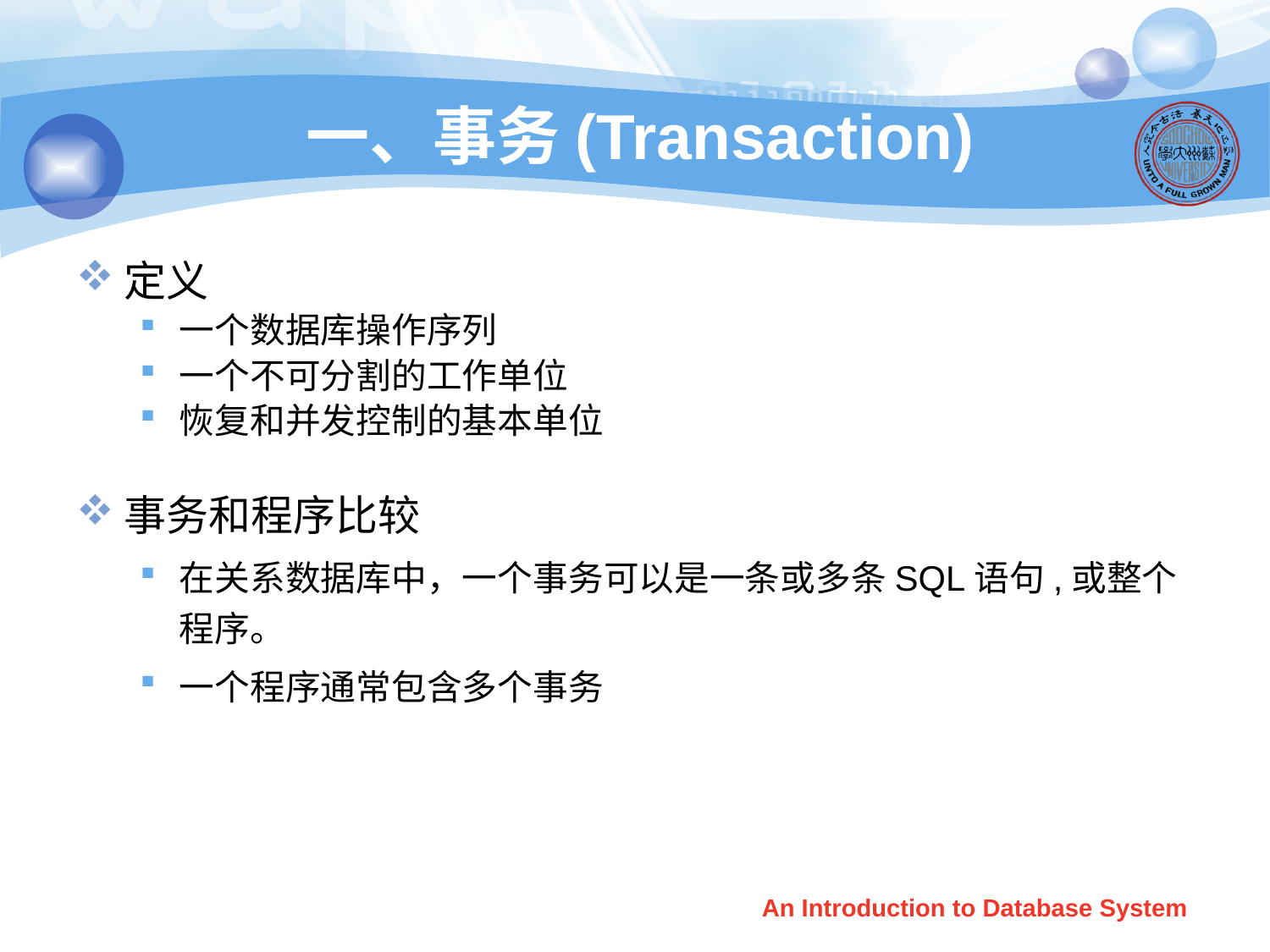

# 一、事务(Transaction)
定义
一个数据库操作序列
一个不可分割的工作单位
恢复和并发控制的基本单位

事务和程序比较
在关系数据库中，一个事务可以是一条或多条SQL语句,或整个程序。
一个程序通常包含多个事务

An Introduction to Database System